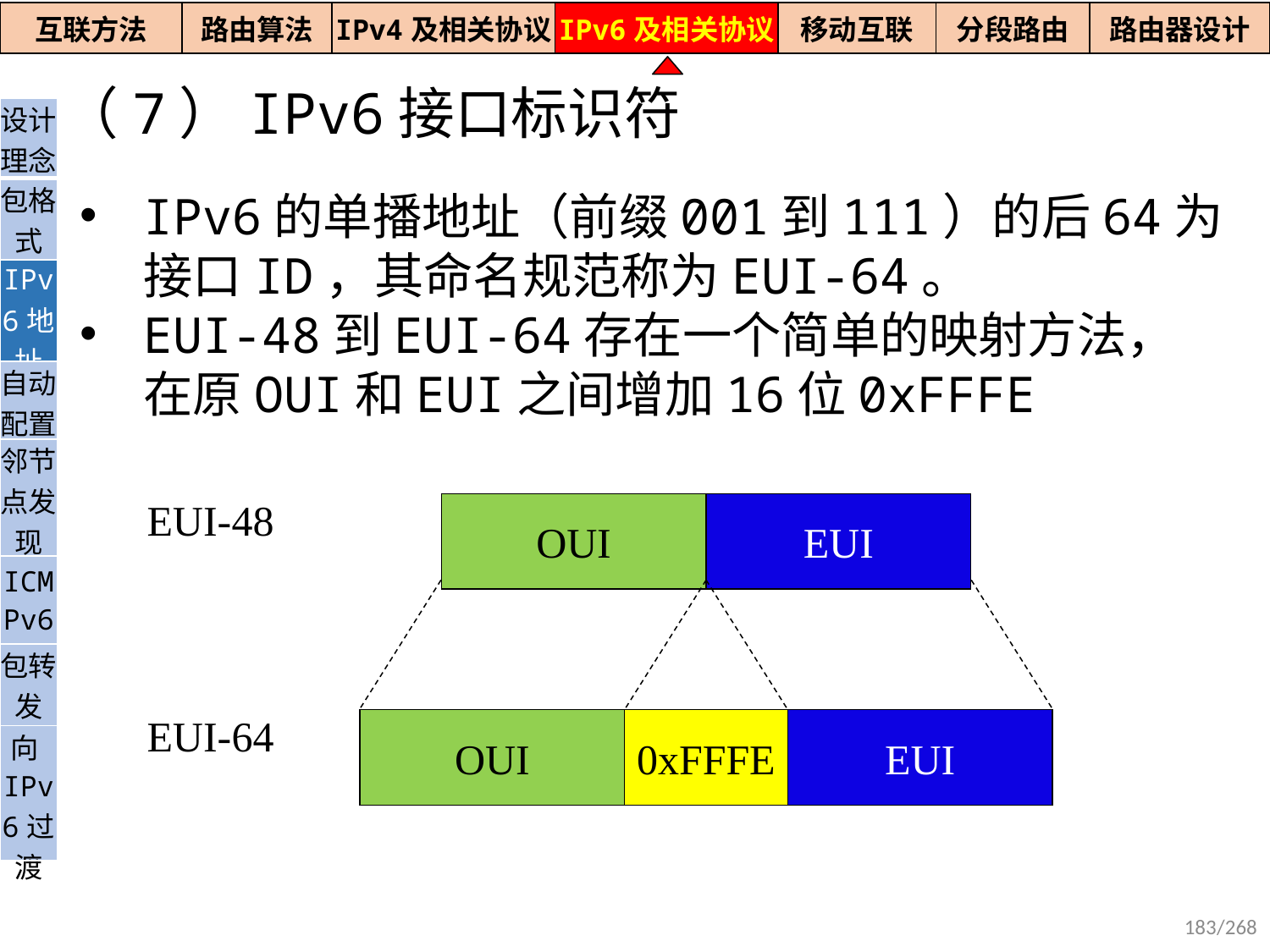

| 互联方法 | 路由算法 | IPv4及相关协议 | IPv6及相关协议 | 移动互联 | 分段路由 | 路由器设计 |
| --- | --- | --- | --- | --- | --- | --- |

（7）IPv6接口标识符
| 设计理念 |
| --- |
| 包格式 |
| IPv6地址 |
| 自动配置 |
| 邻节点发现 |
| ICMPv6 |
| 包转发 |
| 向IPv6过渡 |
IPv6的单播地址（前缀001到111）的后64为接口ID，其命名规范称为EUI-64。
EUI-48到EUI-64存在一个简单的映射方法，在原OUI和EUI之间增加16位0xFFFE

EUI-48
OUI
EUI

EUI-64
OUI
0xFFFE
EUI
183/268